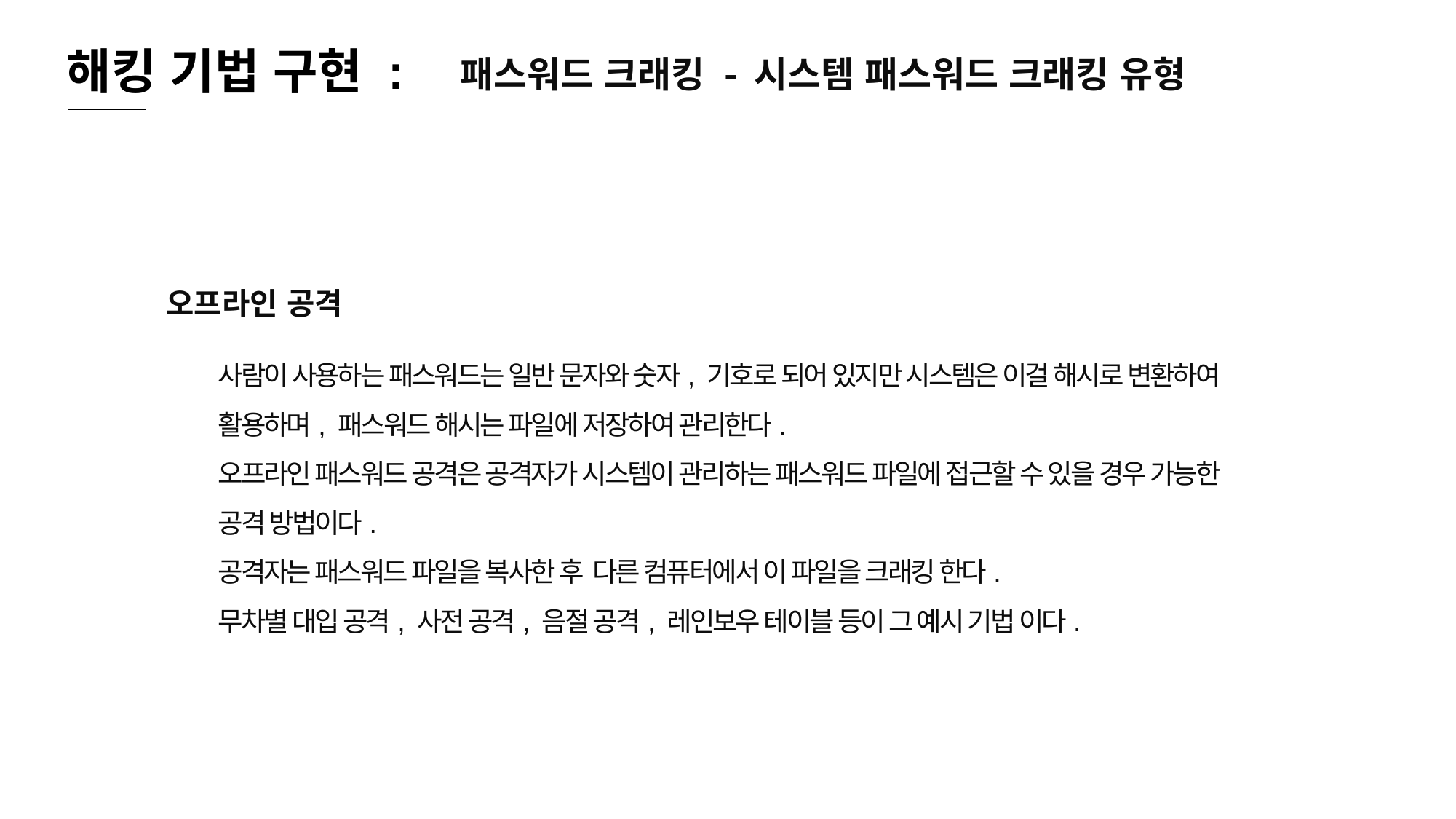

해킹 기법 구현 :
패스워드 크래킹 - 시스템 패스워드 크래킹 유형
오프라인 공격
사람이 사용하는 패스워드는 일반 문자와 숫자, 기호로 되어 있지만 시스템은 이걸 해시로 변환하여 활용하며, 패스워드 해시는 파일에 저장하여 관리한다.
오프라인 패스워드 공격은 공격자가 시스템이 관리하는 패스워드 파일에 접근할 수 있을 경우 가능한 공격 방법이다.
공격자는 패스워드 파일을 복사한 후  다른 컴퓨터에서 이 파일을 크래킹 한다.
무차별 대입 공격, 사전 공격, 음절 공격, 레인보우 테이블 등이 그 예시 기법 이다.